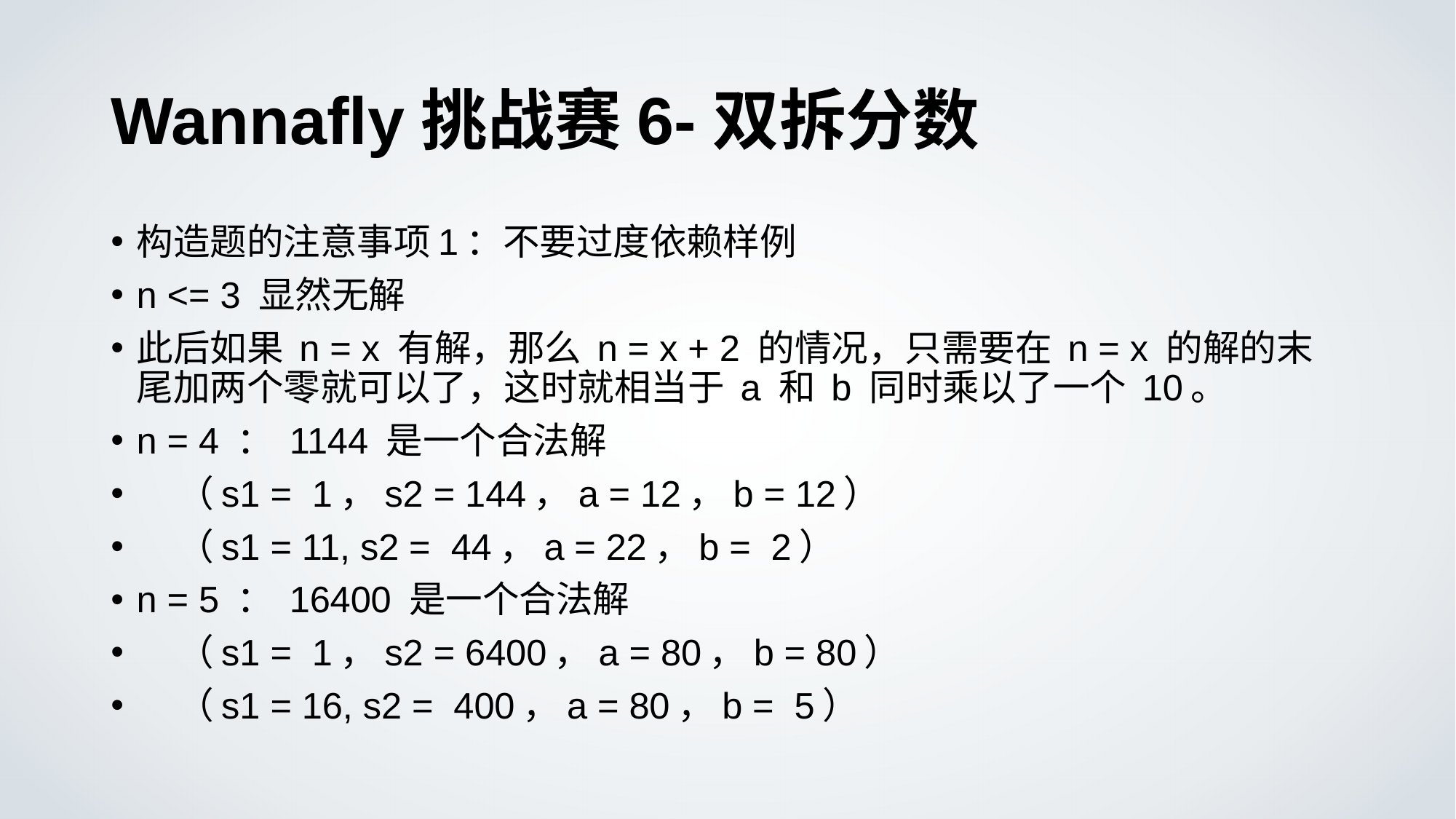

# Wannafly挑战赛6-双拆分数
构造题的注意事项1：不要过度依赖样例
n <= 3 显然无解
此后如果 n = x 有解，那么 n = x + 2 的情况，只需要在 n = x 的解的末尾加两个零就可以了，这时就相当于 a 和 b 同时乘以了一个 10。
n = 4 ： 1144 是一个合法解
    （s1 =  1，s2 = 144，a = 12，b = 12）
    （s1 = 11, s2 =  44，a = 22，b =  2）
n = 5 ： 16400 是一个合法解
    （s1 =  1，s2 = 6400，a = 80，b = 80）
    （s1 = 16, s2 =  400，a = 80，b =  5）